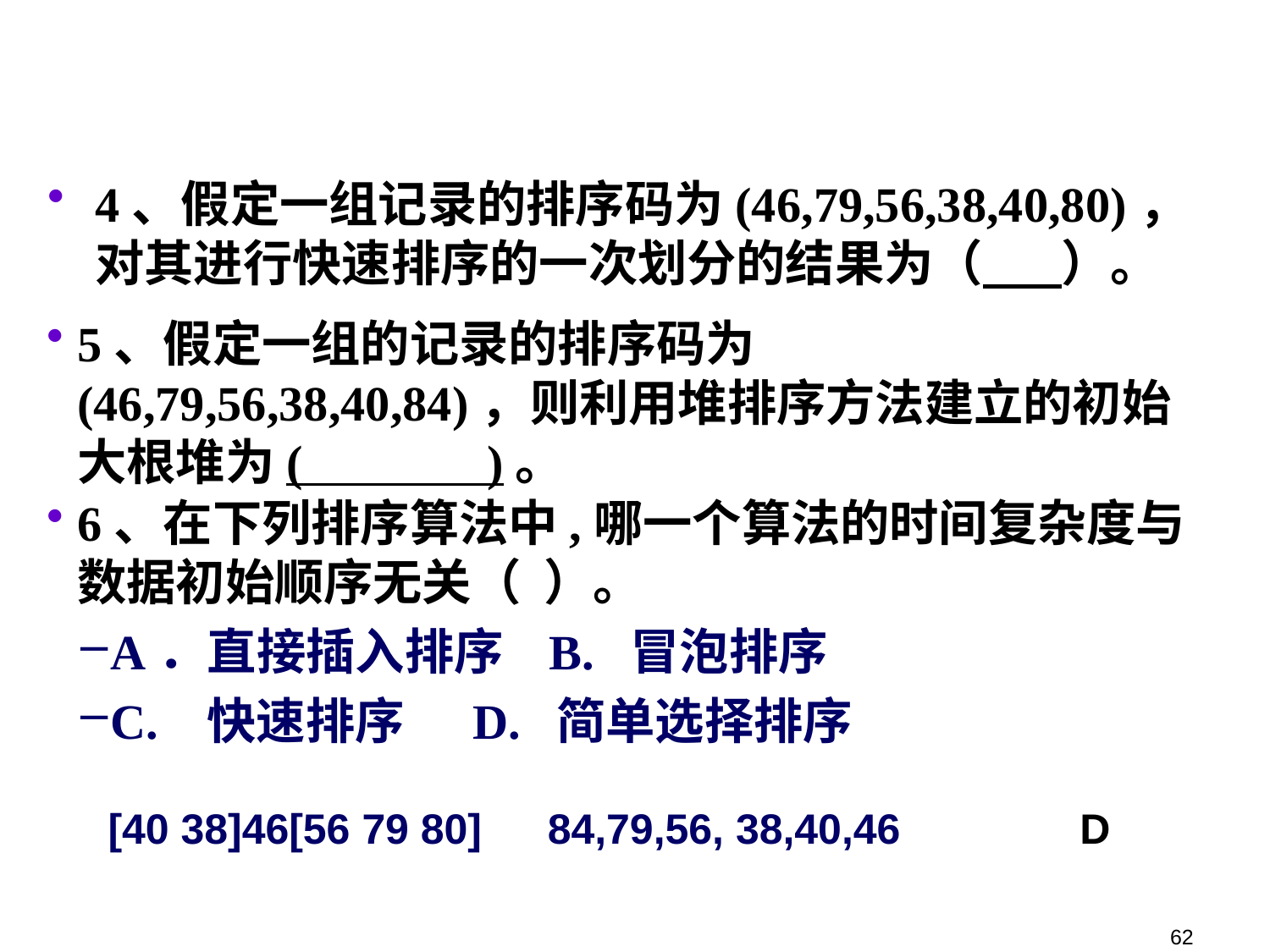

#
4、假定一组记录的排序码为(46,79,56,38,40,80)，对其进行快速排序的一次划分的结果为（       ）。
5、假定一组的记录的排序码为(46,79,56,38,40,84)，则利用堆排序方法建立的初始大根堆为(               )。
6、在下列排序算法中,哪一个算法的时间复杂度与数据初始顺序无关（  ）。
A．直接插入排序   B.  冒泡排序
C.   快速排序     D.  简单选择排序
[40 38]46[56 79 80]
84,79,56, 38,40,46
D
62